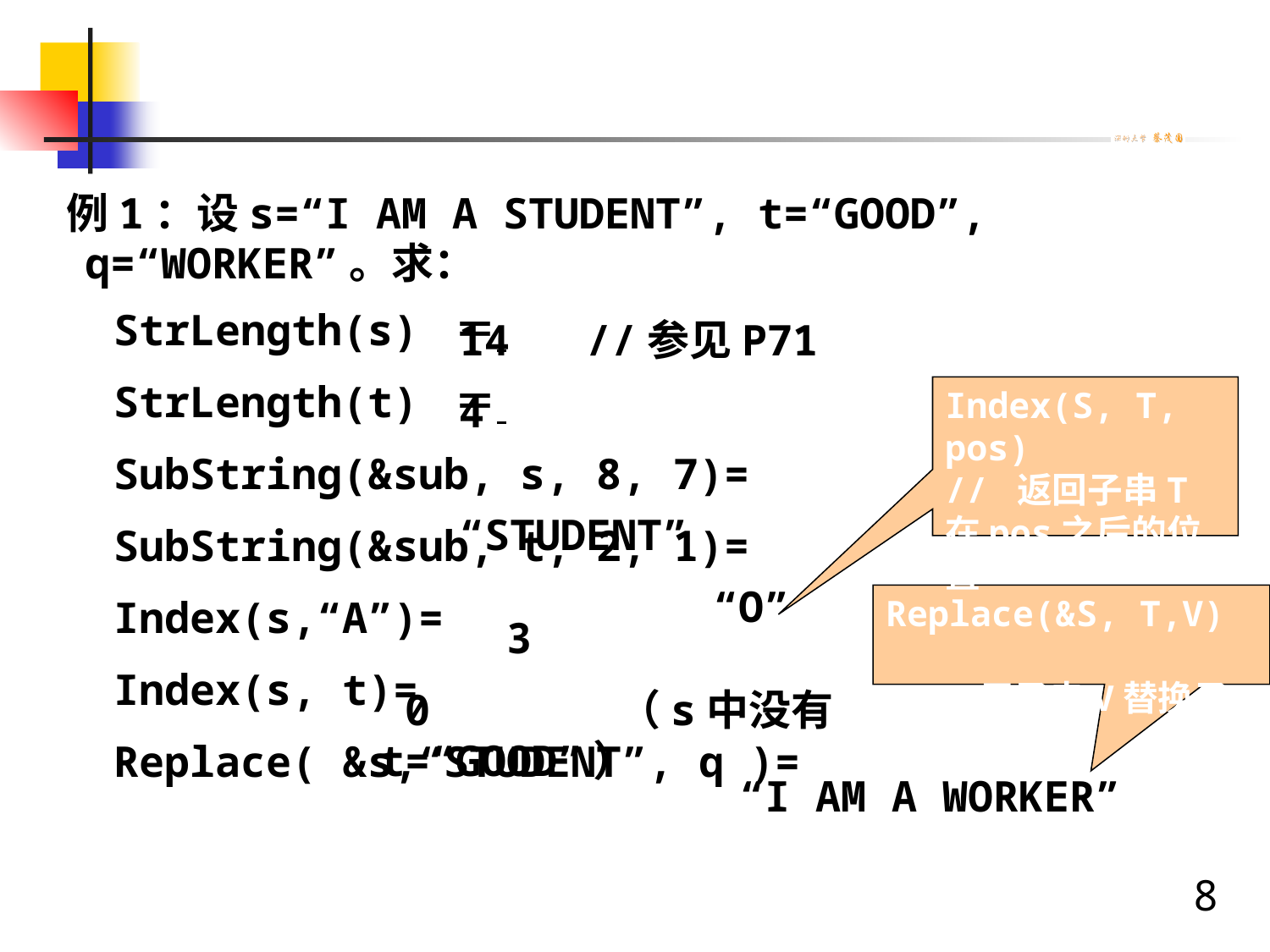

例1：设s=“I AM A STUDENT”, t=“GOOD”, q=“WORKER”。求：
    StrLength(s) ＝
    StrLength(t) ＝
    SubString(&sub, s, 8, 7)=
    SubString(&sub, t, 2, 1)=
    Index(s,“A”)=
    Index(s, t)=
    Replace( &s,“STUDENT”, q )=
14   //参见P71
4
          “STUDENT”
          “O”
Index(S, T, pos)         // 返回子串T在pos之后的位置
Replace(&S, T,V)
 // 用子串V替换子串T
     3
 0       （s中没有t=“GOOD”）
“I AM A WORKER”
8